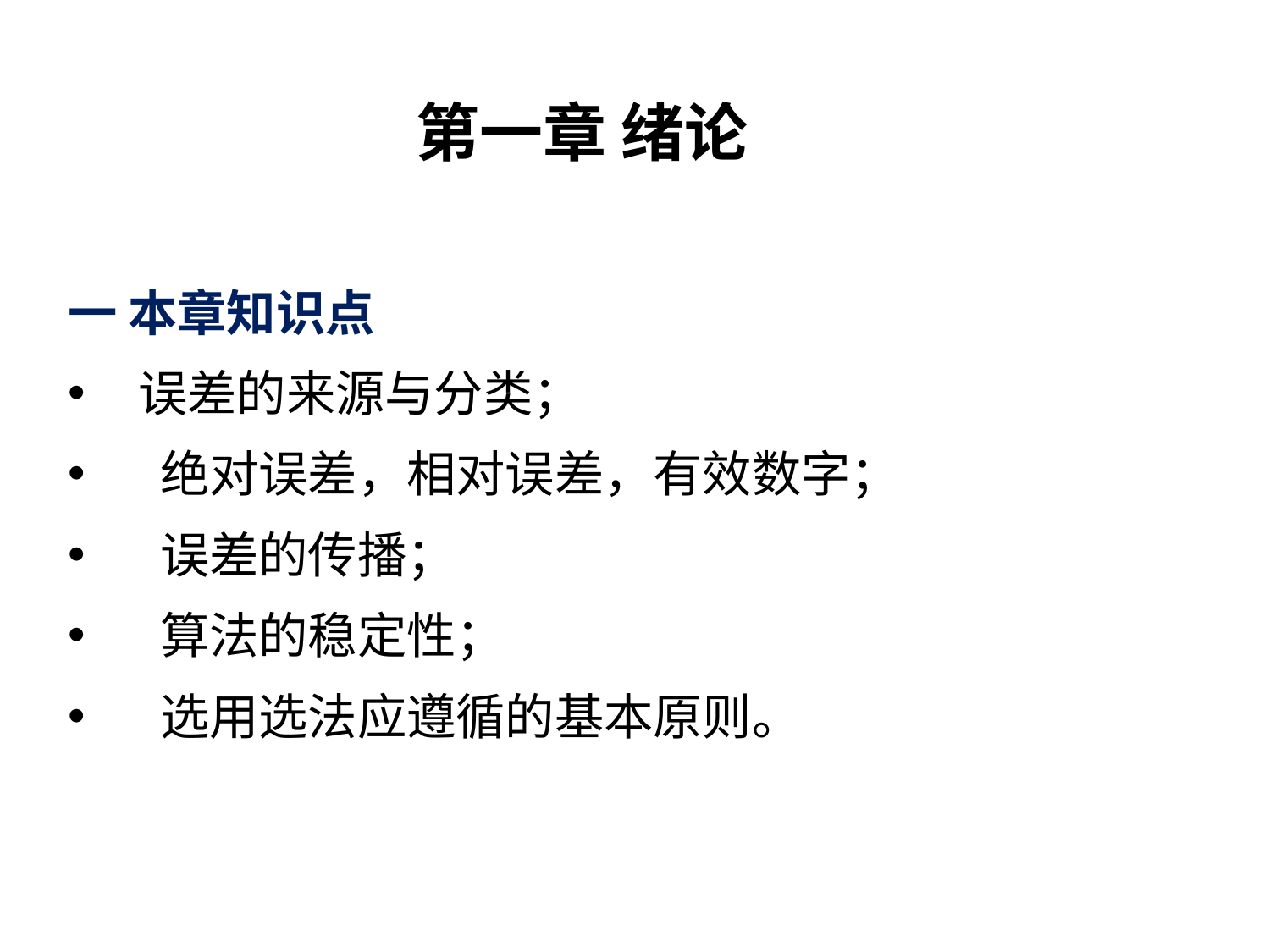

第一章 绪论

一 本章知识点
 误差的来源与分类；
   绝对误差，相对误差，有效数字；
   误差的传播；
   算法的稳定性；
   选用选法应遵循的基本原则。